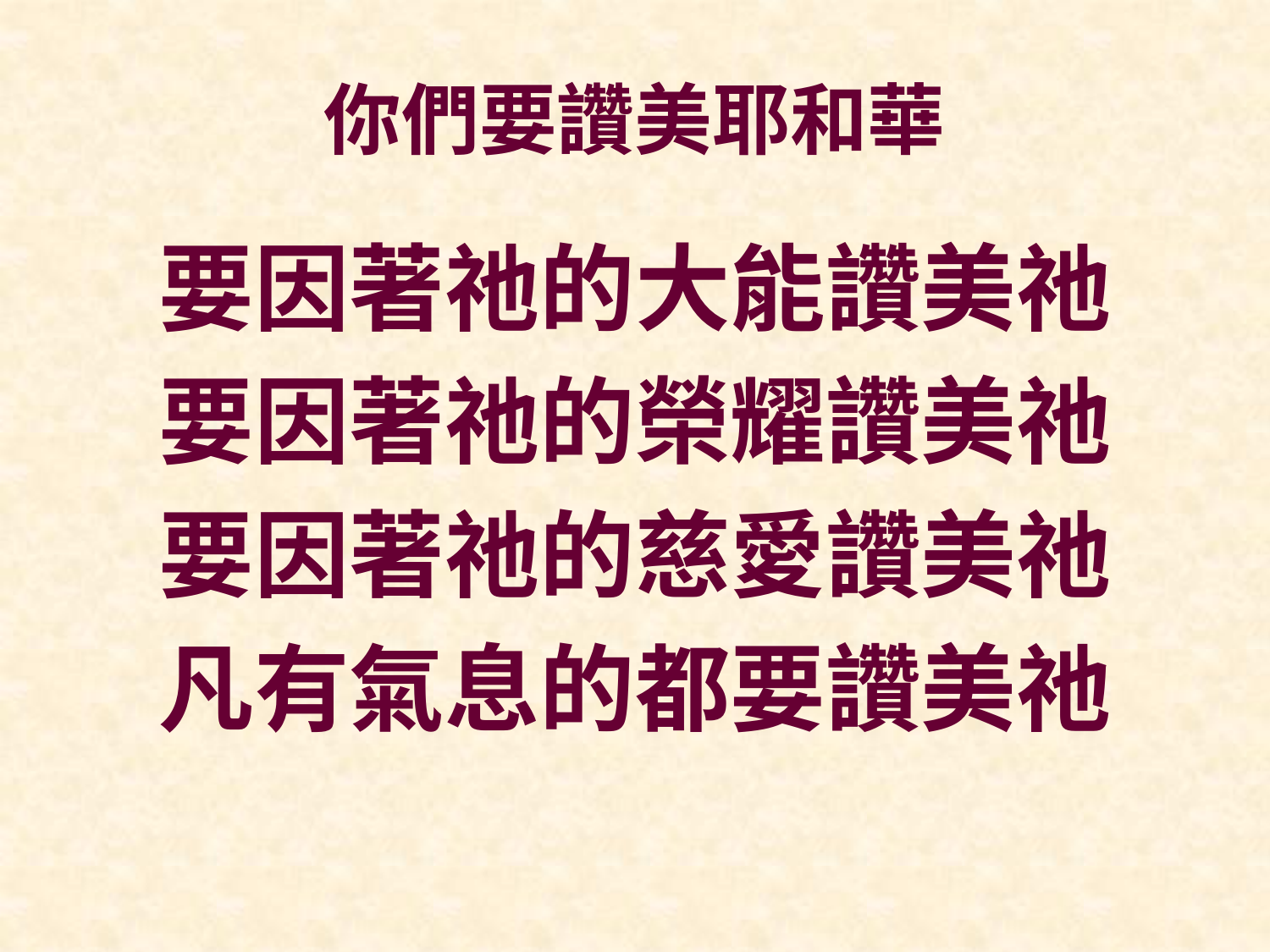

# 你們要讚美耶和華
要因著祂的大能讚美祂
要因著祂的榮耀讚美祂
要因著祂的慈愛讚美祂
凡有氣息的都要讚美祂